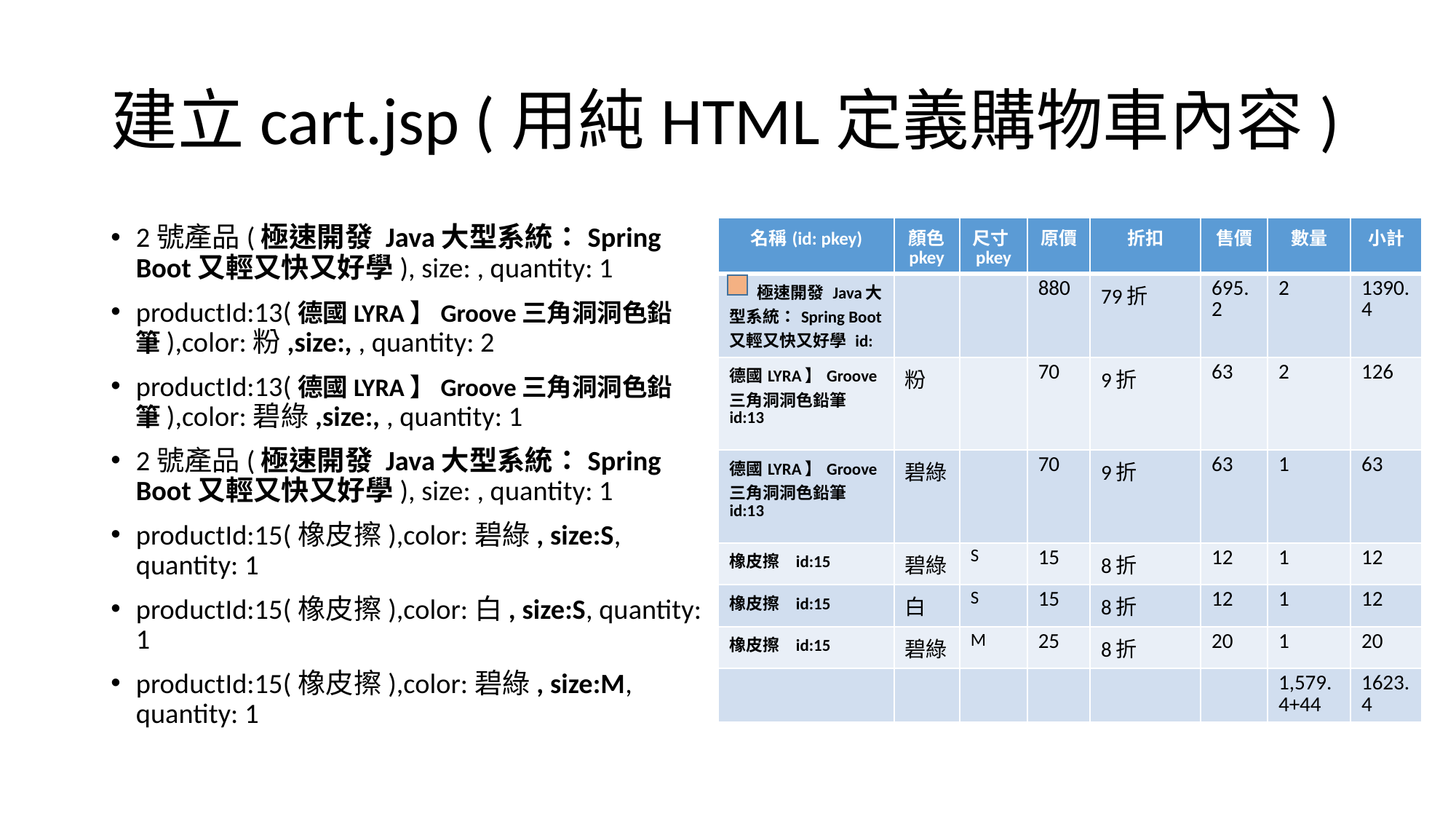

# 建立cart.jsp (用純HTML定義購物車內容)
2號產品(極速開發 Java大型系統：Spring Boot又輕又快又好學), size: , quantity: 1
productId:13(德國LYRA】Groove三角洞洞色鉛筆),color:粉,size:, , quantity: 2
productId:13(德國LYRA】Groove三角洞洞色鉛筆),color:碧綠,size:, , quantity: 1
2號產品(極速開發 Java大型系統：Spring Boot又輕又快又好學), size: , quantity: 1
productId:15(橡皮擦),color:碧綠, size:S, quantity: 1
productId:15(橡皮擦),color:白, size:S, quantity: 1
productId:15(橡皮擦),color:碧綠, size:M, quantity: 1

| 名稱(id: pkey) | 顏色 pkey | 尺寸pkey | 原價 | 折扣 | 售價 | 數量 | 小計 |
| --- | --- | --- | --- | --- | --- | --- | --- |
| 極速開發 Java大型系統：Spring Boot又輕又快又好學 id: |  |  | 880 | 79折 | 695.2 | 2 | 1390.4 |
| 德國LYRA】Groove三角洞洞色鉛筆 id:13 | 粉 |  | 70 | 9折 | 63 | 2 | 126 |
| 德國LYRA】Groove三角洞洞色鉛筆 id:13 | 碧綠 |  | 70 | 9折 | 63 | 1 | 63 |
| 橡皮擦 id:15 | 碧綠 | S | 15 | 8折 | 12 | 1 | 12 |
| 橡皮擦 id:15 | 白 | S | 15 | 8折 | 12 | 1 | 12 |
| 橡皮擦 id:15 | 碧綠 | M | 25 | 8折 | 20 | 1 | 20 |
|  |  |  |  |  |  | 1,579.4+44 | 1623.4 |